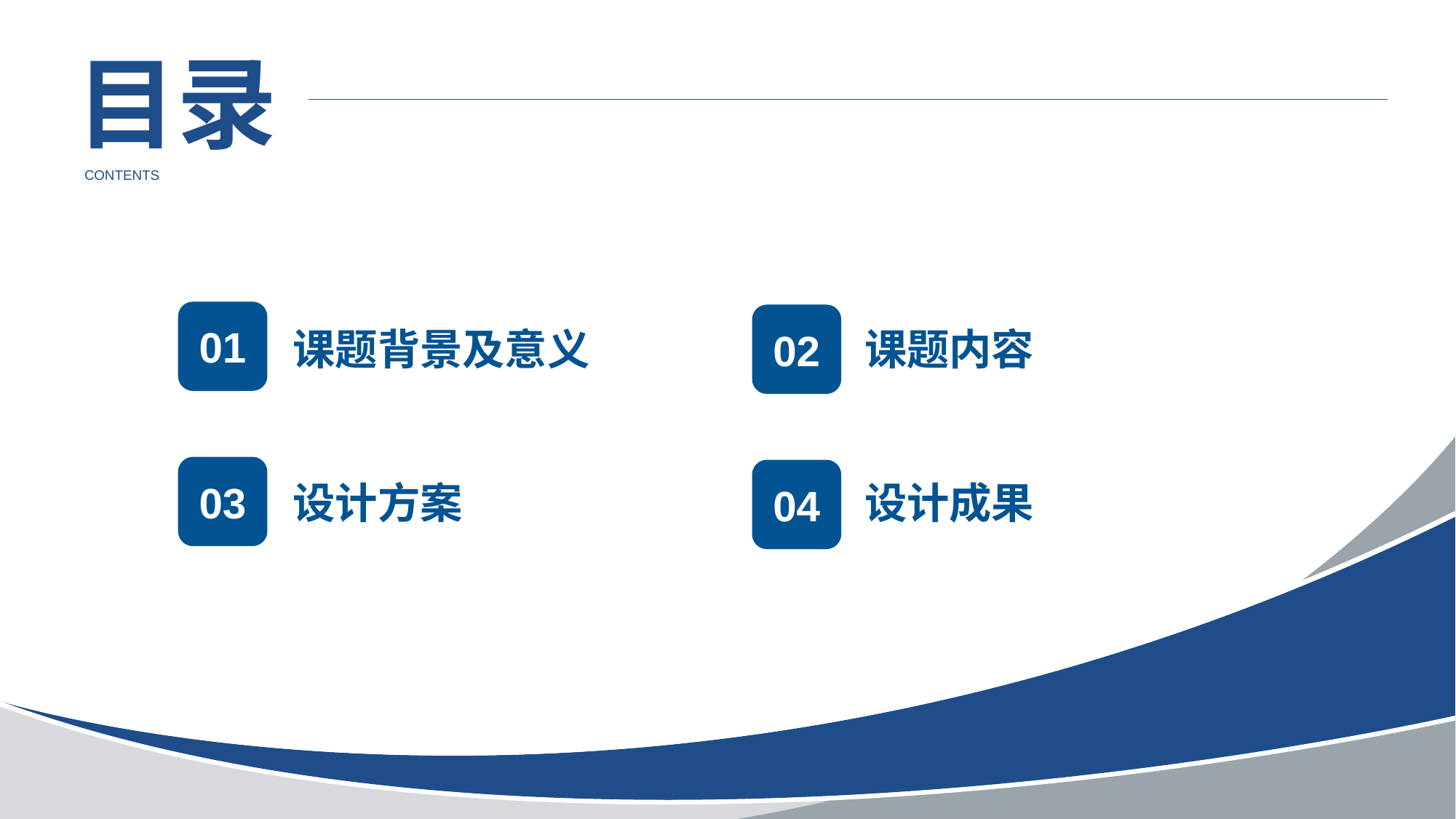

目录
CONTENTS
01
02
课题内容
课题背景及意义

03
04
设计方案
设计成果